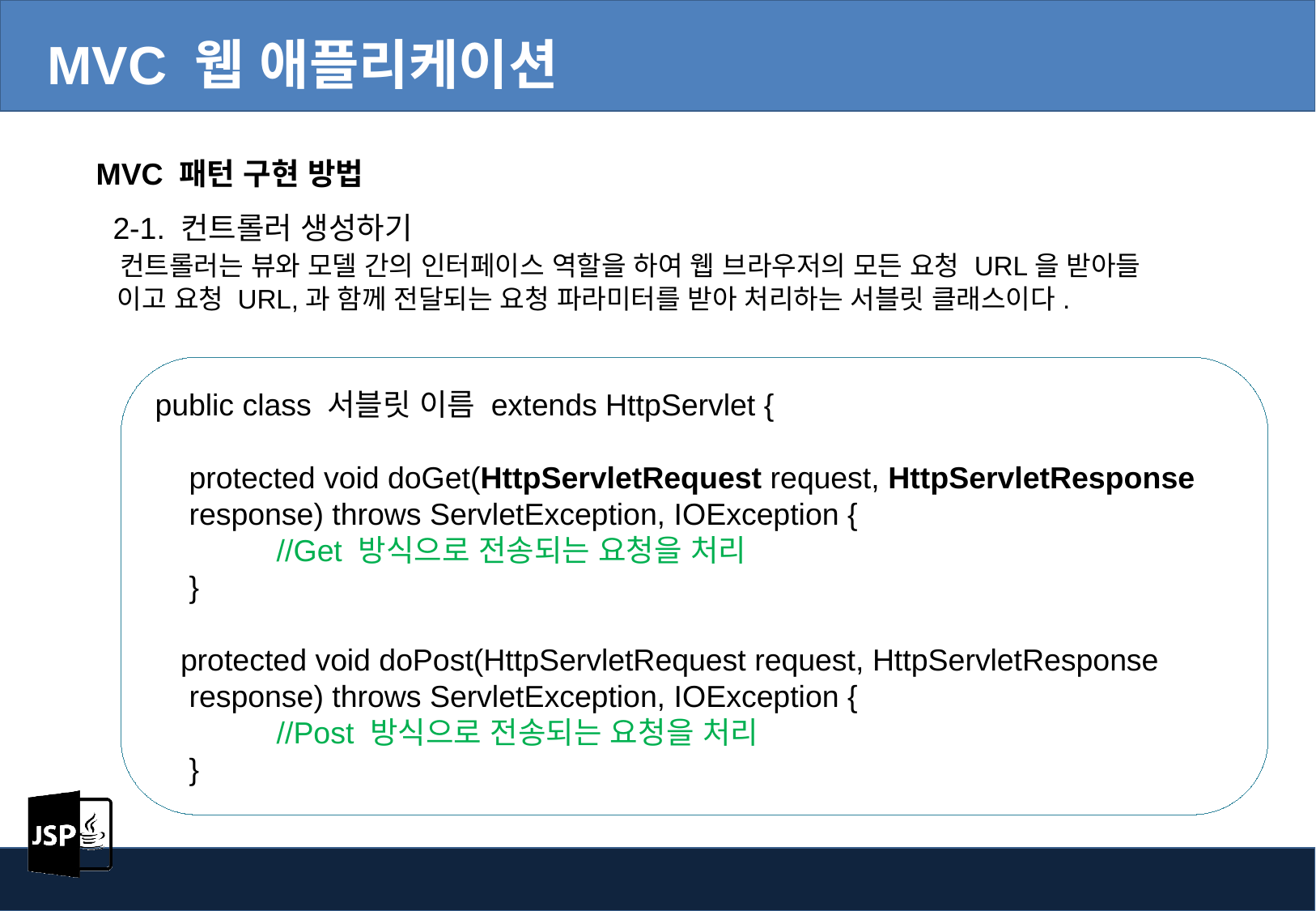

MVC 웹 애플리케이션
MVC 패턴 구현 방법
  2-1. 컨트롤러 생성하기
  컨트롤러는 뷰와 모델 간의 인터페이스 역할을 하여 웹 브라우저의 모든 요청 URL을 받아들
  이고 요청 URL,과 함께 전달되는 요청 파라미터를 받아 처리하는 서블릿 클래스이다.
public class 서블릿 이름 extends HttpServlet {

    protected void doGet(HttpServletRequest request, HttpServletResponse
    response) throws ServletException, IOException {
	//Get 방식으로 전송되는 요청을 처리
    }

   protected void doPost(HttpServletRequest request, HttpServletResponse
    response) throws ServletException, IOException {
	//Post 방식으로 전송되는 요청을 처리
    }